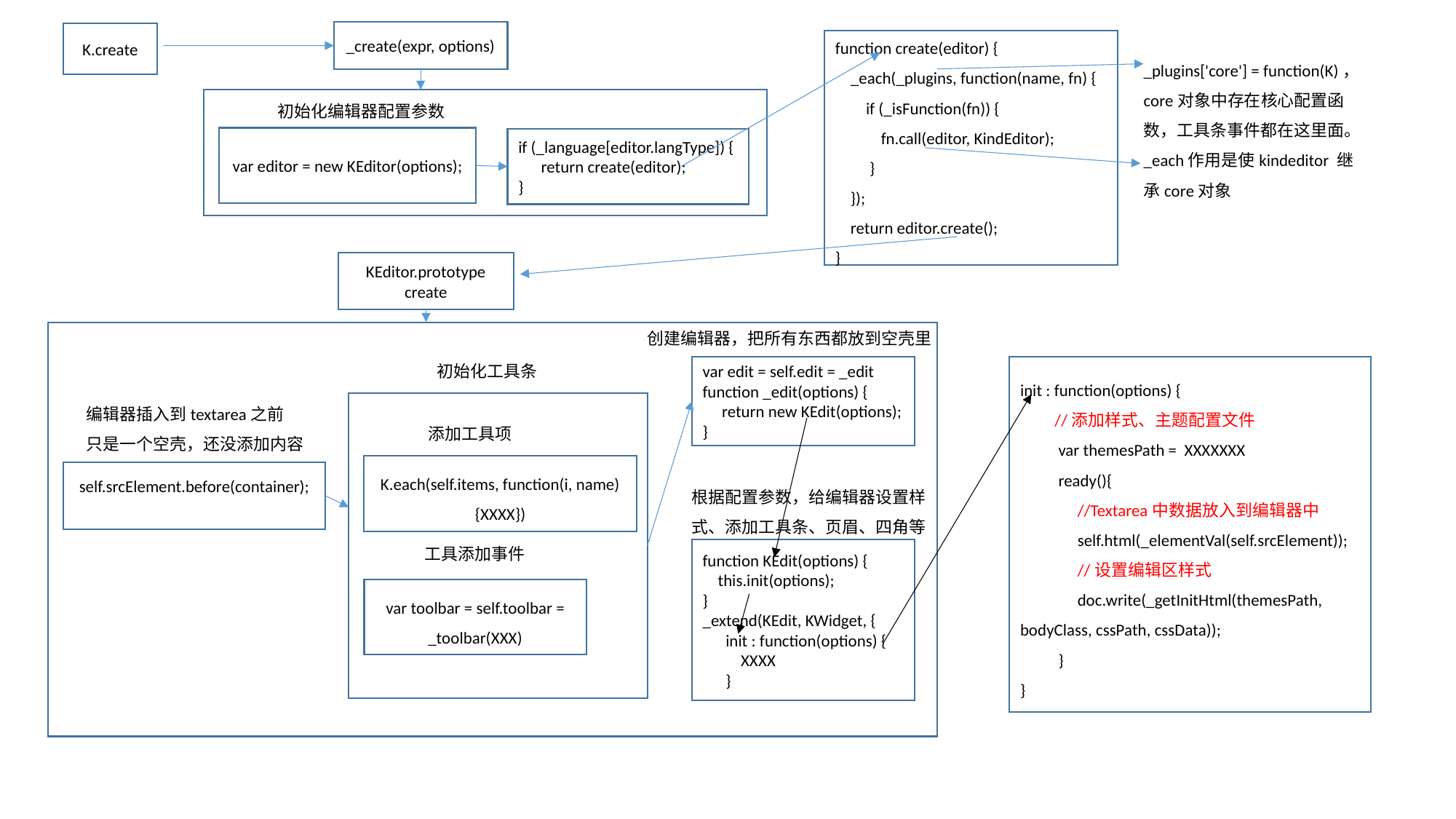

_create(expr, options)
K.create
function create(editor) {
    _each(_plugins, function(name, fn) {
        if (_isFunction(fn)) {
            fn.call(editor, KindEditor);
         }
    });
    return editor.create();
}
_plugins['core'] = function(K)，core对象中存在核心配置函数，工具条事件都在这里面。
_each作用是使kindeditor 继承core对象

初始化编辑器配置参数
var editor = new KEditor(options);
if (_language[editor.langType]) {
      return create(editor);
}
KEditor.prototype
create

创建编辑器，把所有东西都放到空壳里
初始化工具条
var edit = self.edit = _edit
function _edit(options) {
     return new KEdit(options);
}
init : function(options) {
         //添加样式、主题配置文件
          var themesPath =  XXXXXXX
          ready(){
               //Textarea中数据放入到编辑器中
               self.html(_elementVal(self.srcElement));
               //设置编辑区样式
               doc.write(_getInitHtml(themesPath, bodyClass, cssPath, cssData));
          }
}
编辑器插入到textarea之前
只是一个空壳，还没添加内容

添加工具项
K.each(self.items, function(i, name) {XXXX})
self.srcElement.before(container);

根据配置参数，给编辑器设置样式、添加工具条、页眉、四角等
工具添加事件
function KEdit(options) {
    this.init(options);
}
_extend(KEdit, KWidget, {
      init : function(options) {
          XXXX
      }
var toolbar = self.toolbar = _toolbar(XXX)